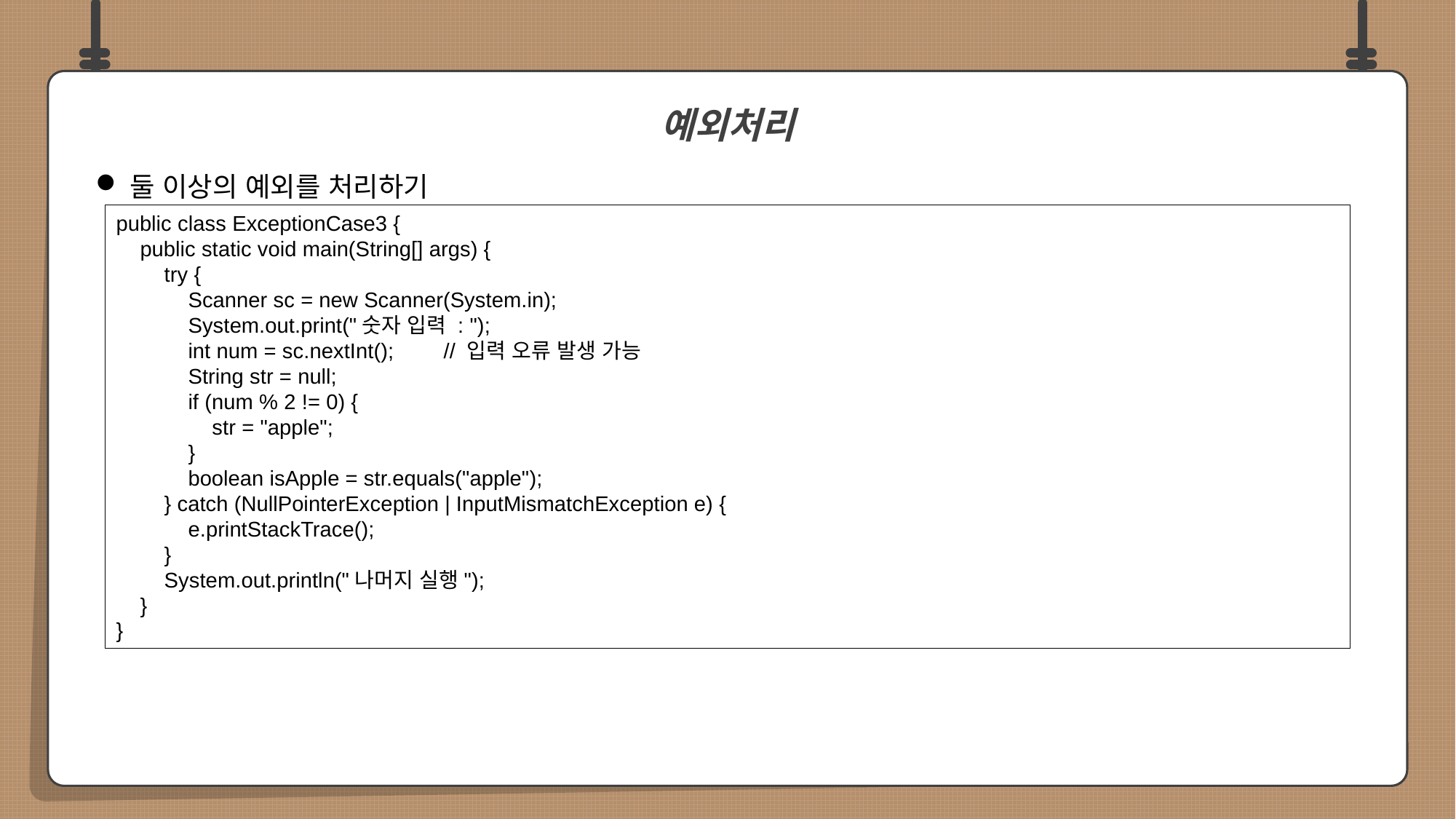

둘 이상의 예외를 처리하기

예외처리

public class ExceptionCase3 {
    public static void main(String[] args) {
        try {
            Scanner sc = new Scanner(System.in);
            System.out.print("숫자 입력 : ");
            int num = sc.nextInt();	// 입력 오류 발생 가능
            String str = null;
            if (num % 2 != 0) {
                str = "apple";
            }
            boolean isApple = str.equals("apple");
        } catch (NullPointerException | InputMismatchException e) {
            e.printStackTrace();
        }
        System.out.println("나머지 실행");
    }
}